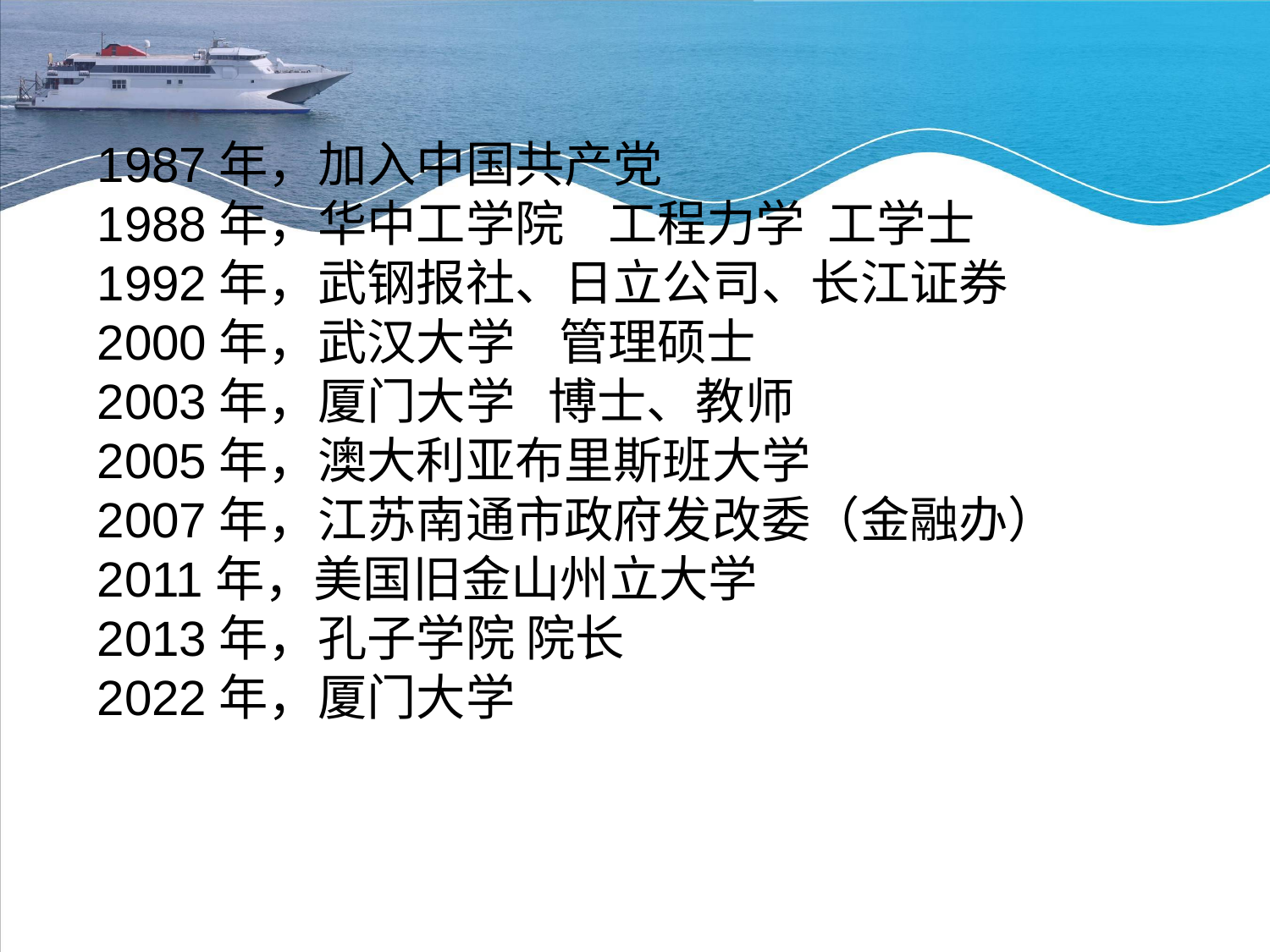

1987年，加入中国共产党
1988年，华中工学院    工程力学  工学士
1992年，武钢报社、日立公司、长江证券
2000年，武汉大学    管理硕士
2003年，厦门大学   博士、教师
2005年，澳大利亚布里斯班大学
2007年，江苏南通市政府发改委（金融办）
2011年，美国旧金山州立大学
2013年，孔子学院 院长
2022年，厦门大学